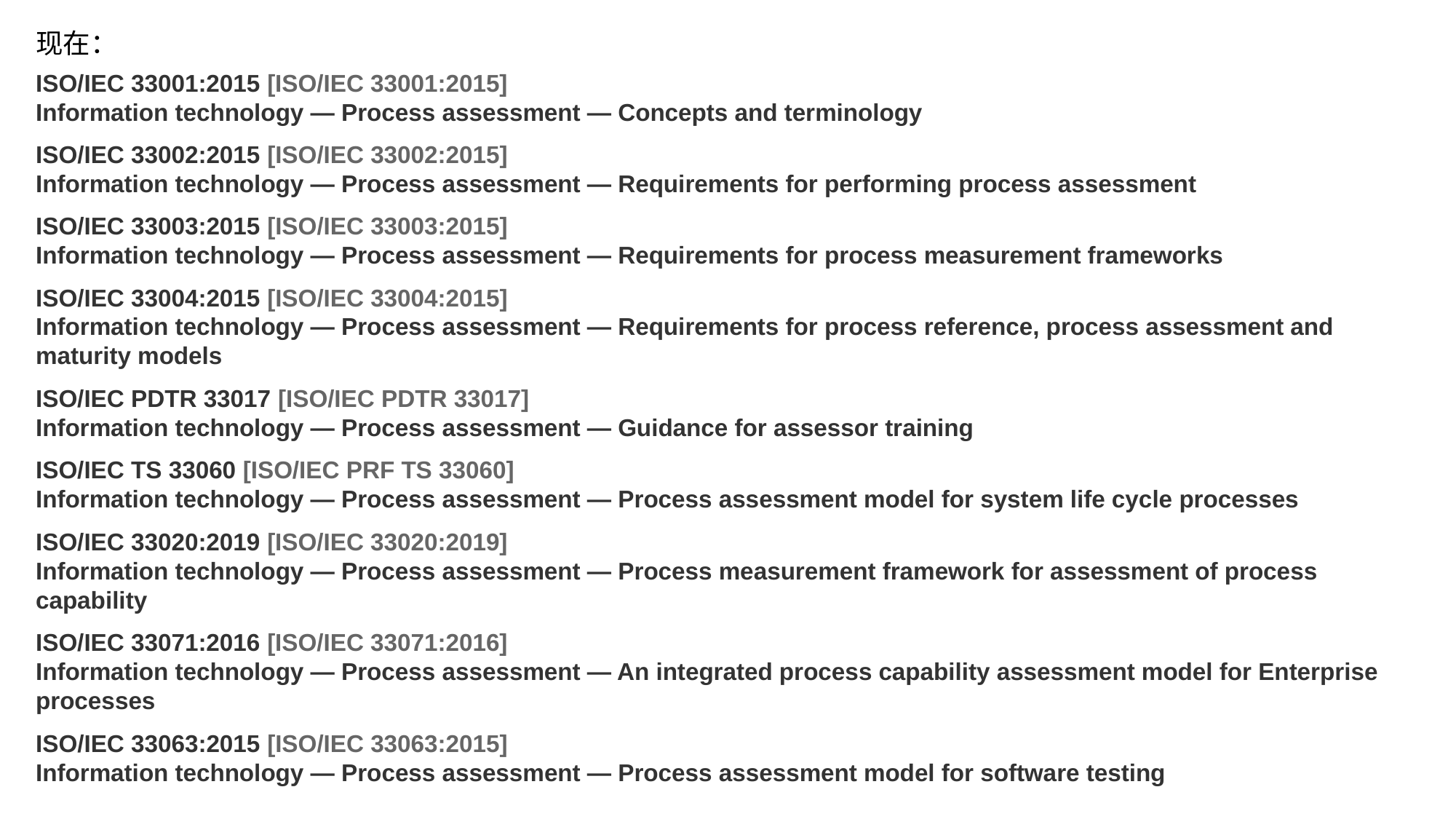

现在：
ISO/IEC 33001:2015 [ISO/IEC 33001:2015]
Information technology — Process assessment — Concepts and terminology
ISO/IEC 33002:2015 [ISO/IEC 33002:2015]
Information technology — Process assessment — Requirements for performing process assessment
ISO/IEC 33003:2015 [ISO/IEC 33003:2015]
Information technology — Process assessment — Requirements for process measurement frameworks
ISO/IEC 33004:2015 [ISO/IEC 33004:2015]
Information technology — Process assessment — Requirements for process reference, process assessment and maturity models
ISO/IEC PDTR 33017 [ISO/IEC PDTR 33017]
Information technology — Process assessment — Guidance for assessor training
ISO/IEC TS 33060 [ISO/IEC PRF TS 33060]
Information technology — Process assessment — Process assessment model for system life cycle processes
ISO/IEC 33020:2019 [ISO/IEC 33020:2019]
Information technology — Process assessment — Process measurement framework for assessment of process capability
ISO/IEC 33071:2016 [ISO/IEC 33071:2016]
Information technology — Process assessment — An integrated process capability assessment model for Enterprise processes
ISO/IEC 33063:2015 [ISO/IEC 33063:2015]
Information technology — Process assessment — Process assessment model for software testing